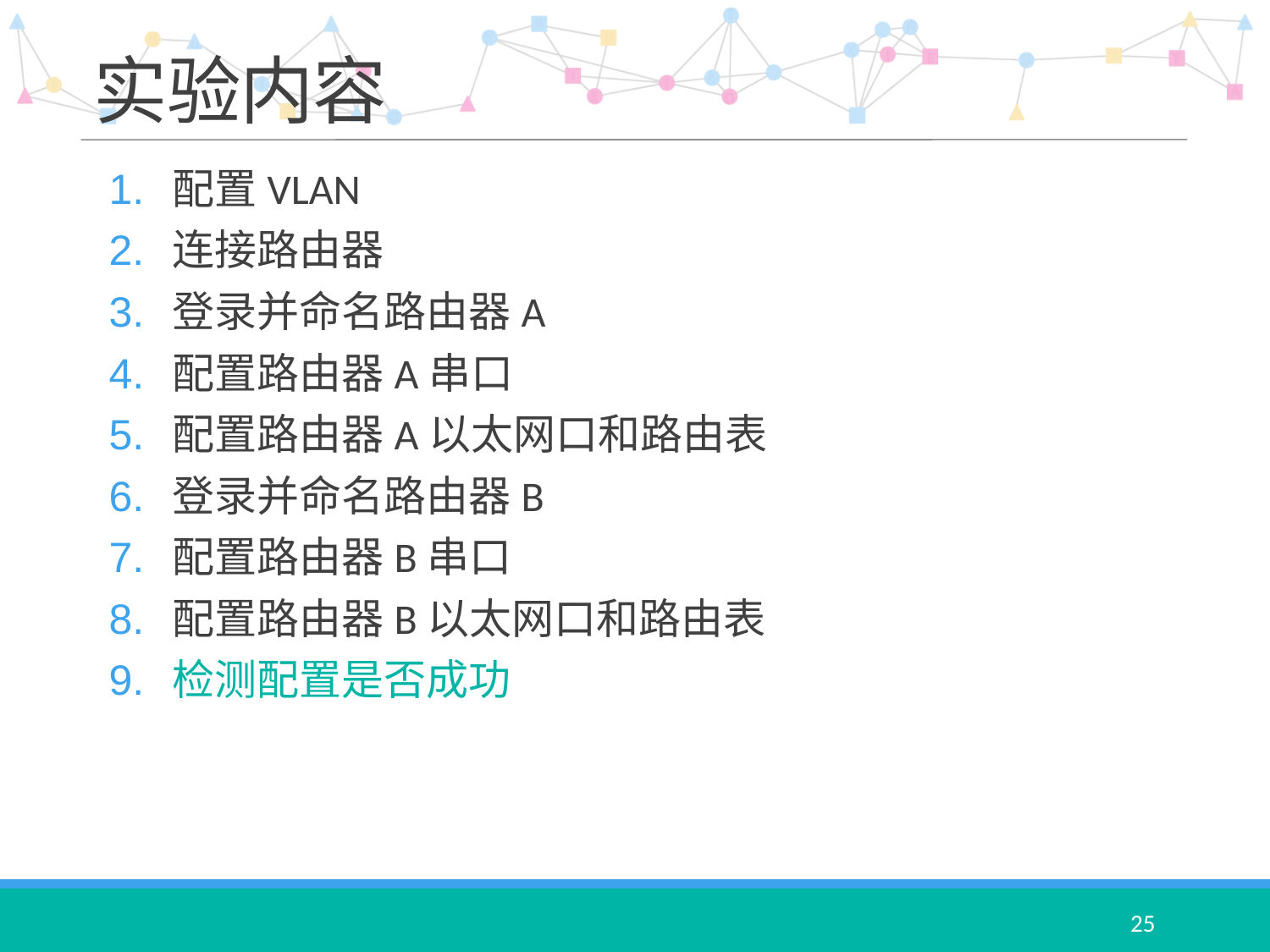

# 实验内容
配置VLAN
连接路由器
登录并命名路由器A
配置路由器A串口
配置路由器A以太网口和路由表
登录并命名路由器B
配置路由器B串口
配置路由器B以太网口和路由表
检测配置是否成功

25